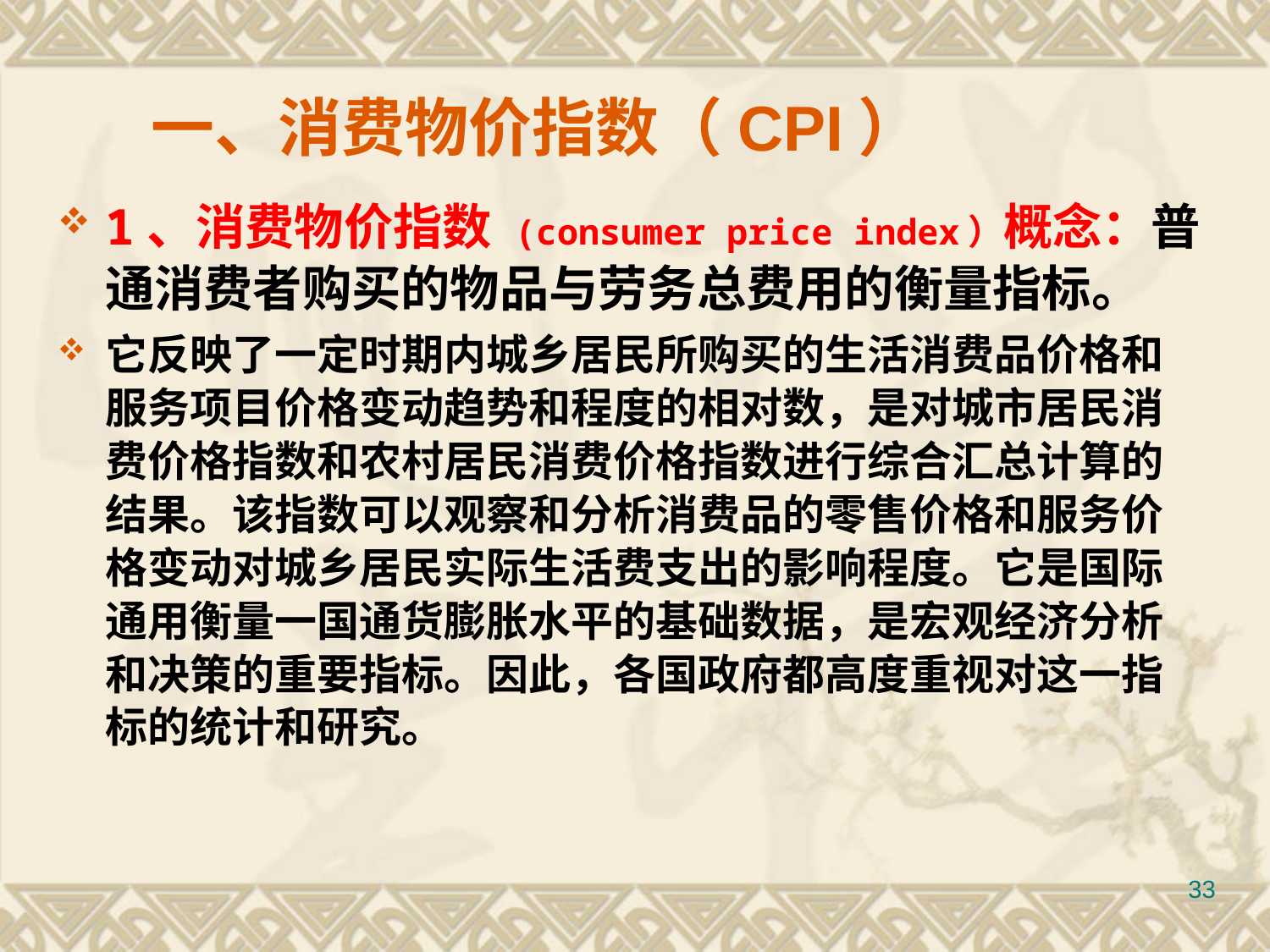

# 一、消费物价指数（CPI）
1、消费物价指数 (consumer price index）概念：普通消费者购买的物品与劳务总费用的衡量指标。
它反映了一定时期内城乡居民所购买的生活消费品价格和服务项目价格变动趋势和程度的相对数，是对城市居民消费价格指数和农村居民消费价格指数进行综合汇总计算的结果。该指数可以观察和分析消费品的零售价格和服务价格变动对城乡居民实际生活费支出的影响程度。它是国际通用衡量一国通货膨胀水平的基础数据，是宏观经济分析和决策的重要指标。因此，各国政府都高度重视对这一指标的统计和研究。
33